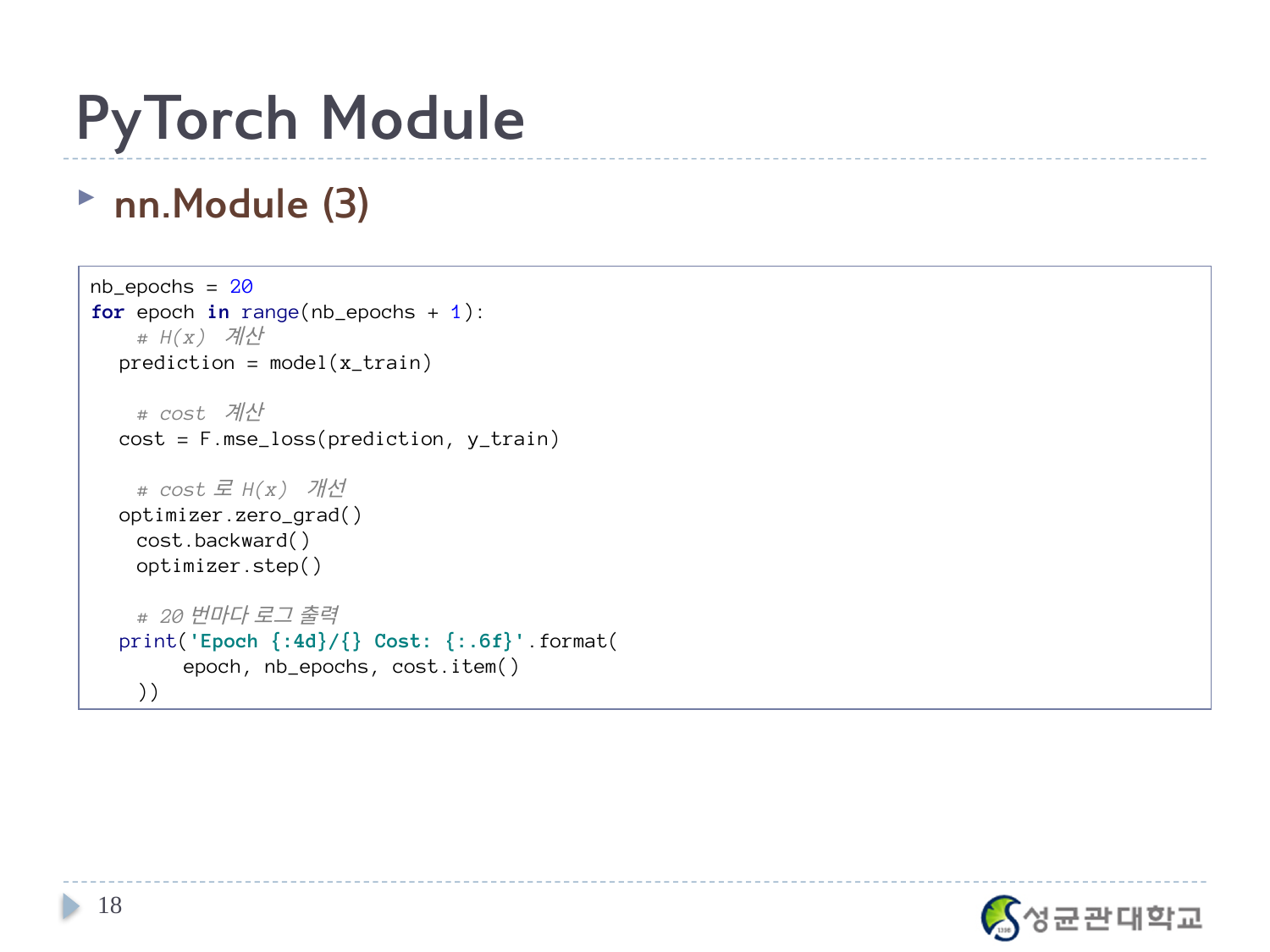

# PyTorch Module
nn.Module (3)
nb_epochs = 20
for epoch in range(nb_epochs + 1):
    # H(x) 계산
    prediction = model(x_train)
    # cost 계산
    cost = F.mse_loss(prediction, y_train)
    # cost로 H(x) 개선
    optimizer.zero_grad()
    cost.backward()
    optimizer.step()
    # 20번마다 로그 출력
    print('Epoch {:4d}/{} Cost: {:.6f}'.format(
        epoch, nb_epochs, cost.item()
    ))
18